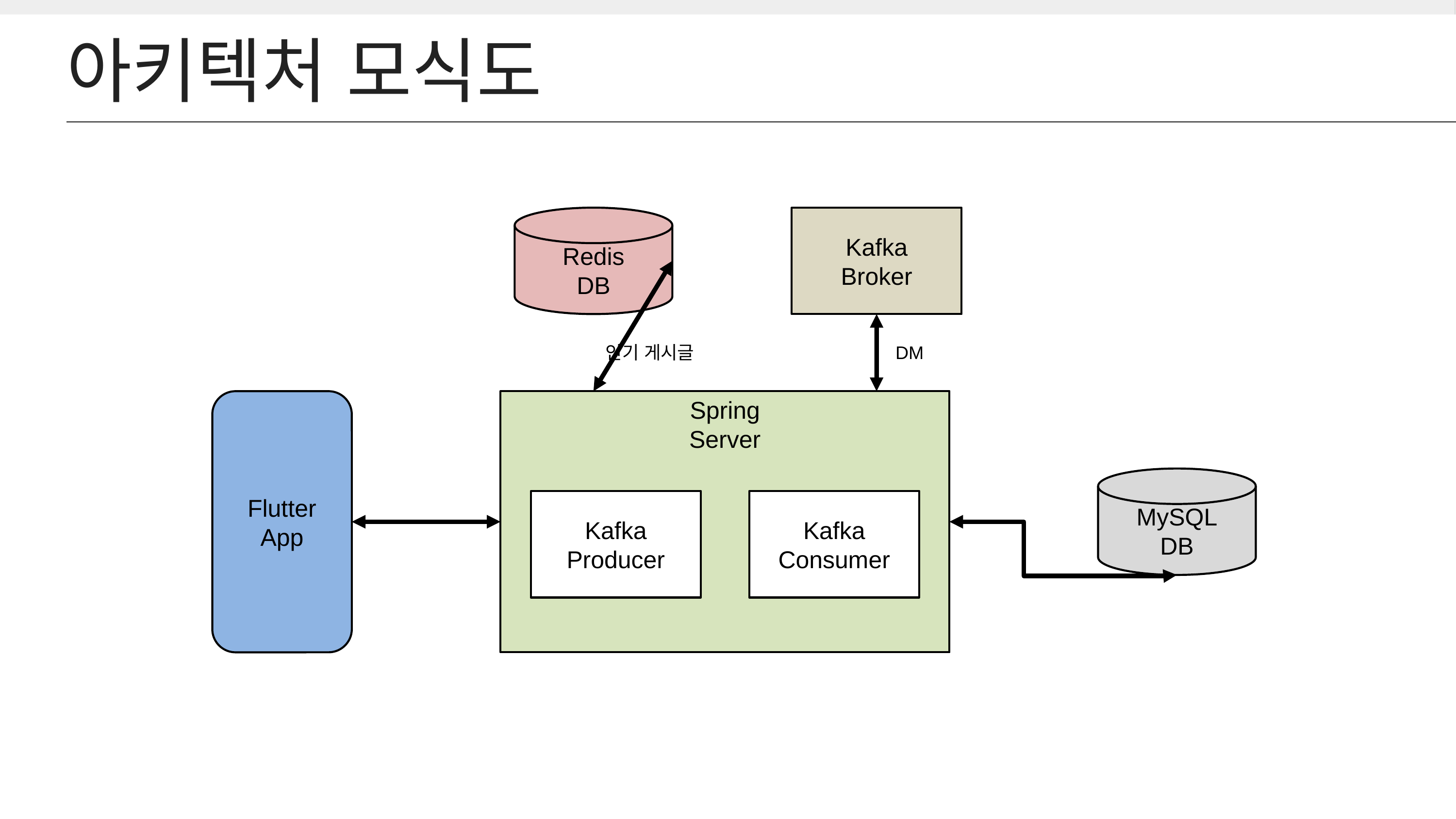

# 아키텍처 모식도
Redis
DB
Kafka
Broker
인기 게시글
DM
Flutter
App
Spring
Server
MySQL
DB
Kafka
Producer
Kafka
Consumer